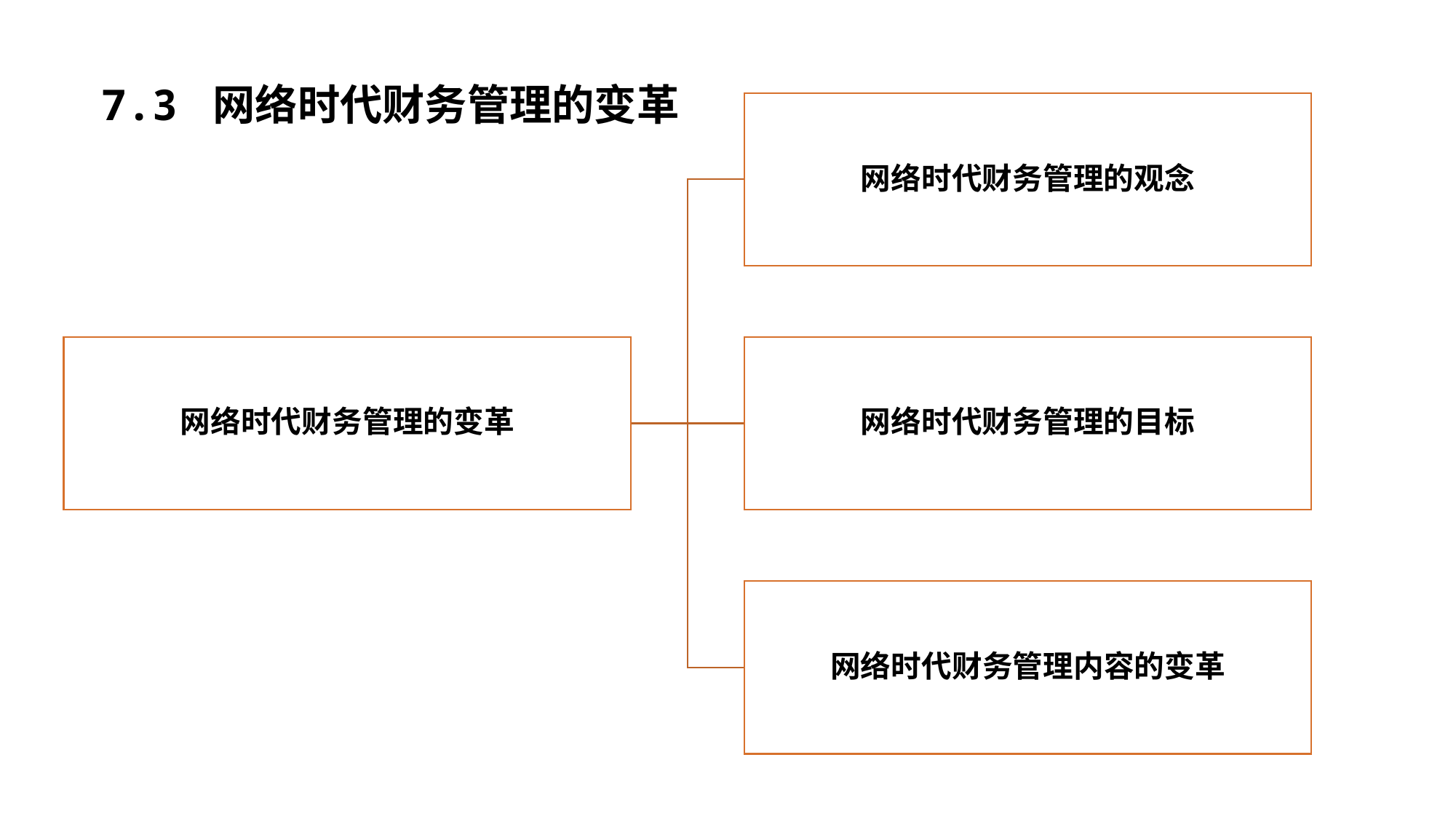

网络时代财务管理的变革
网络时代财务管理的观念
网络时代财务管理的目标
网络时代财务管理内容的变革
7.3 网络时代财务管理的变革